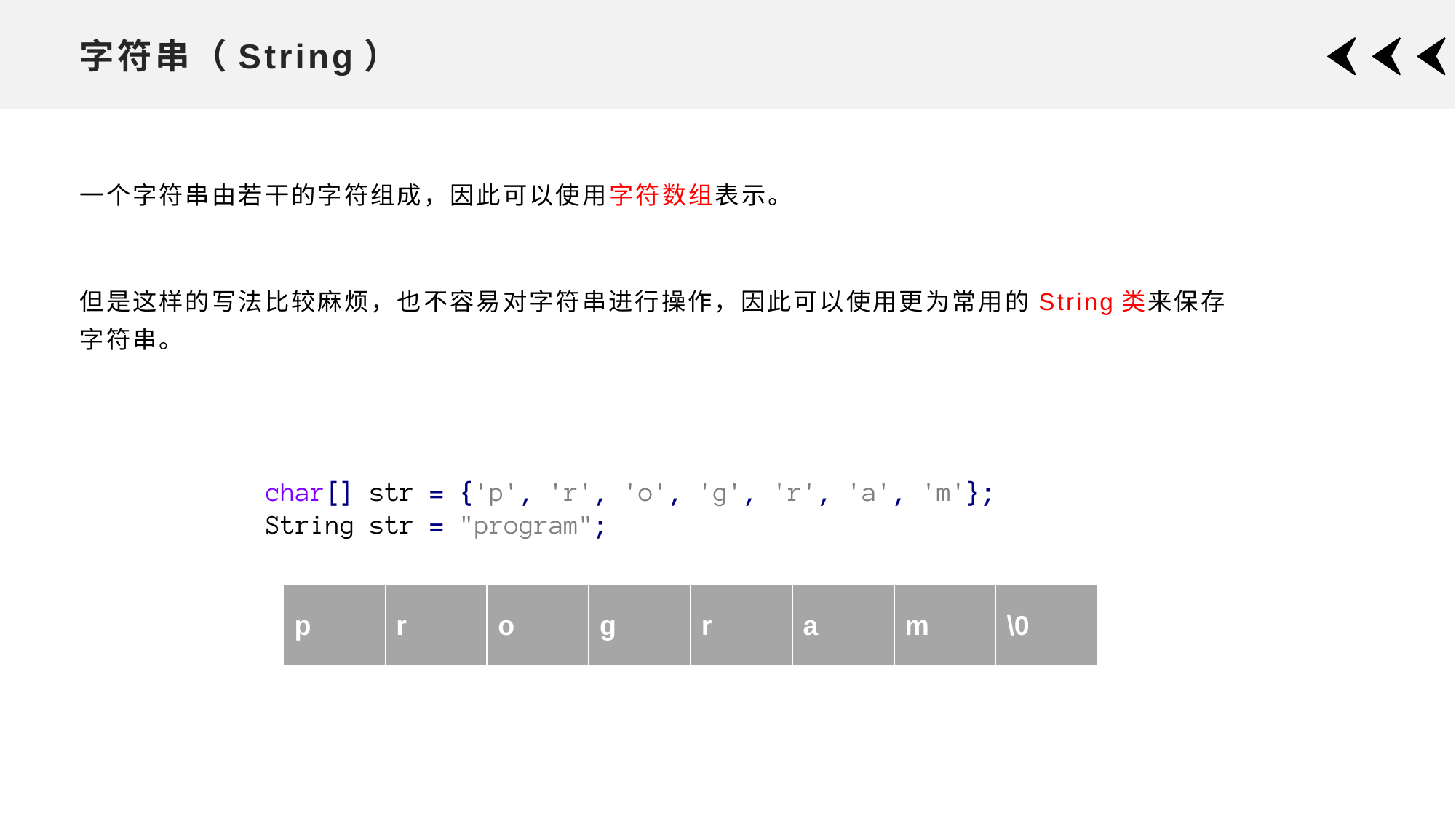

# 字符串（String）
一个字符串由若干的字符组成，因此可以使用字符数组表示。

但是这样的写法比较麻烦，也不容易对字符串进行操作，因此可以使用更为常用的String类来保存字符串。
char[] str = {'p', 'r', 'o', 'g', 'r', 'a', 'm'};
String str = "program";
| p | r | o | g | r | a | m | \0 |
| --- | --- | --- | --- | --- | --- | --- | --- |